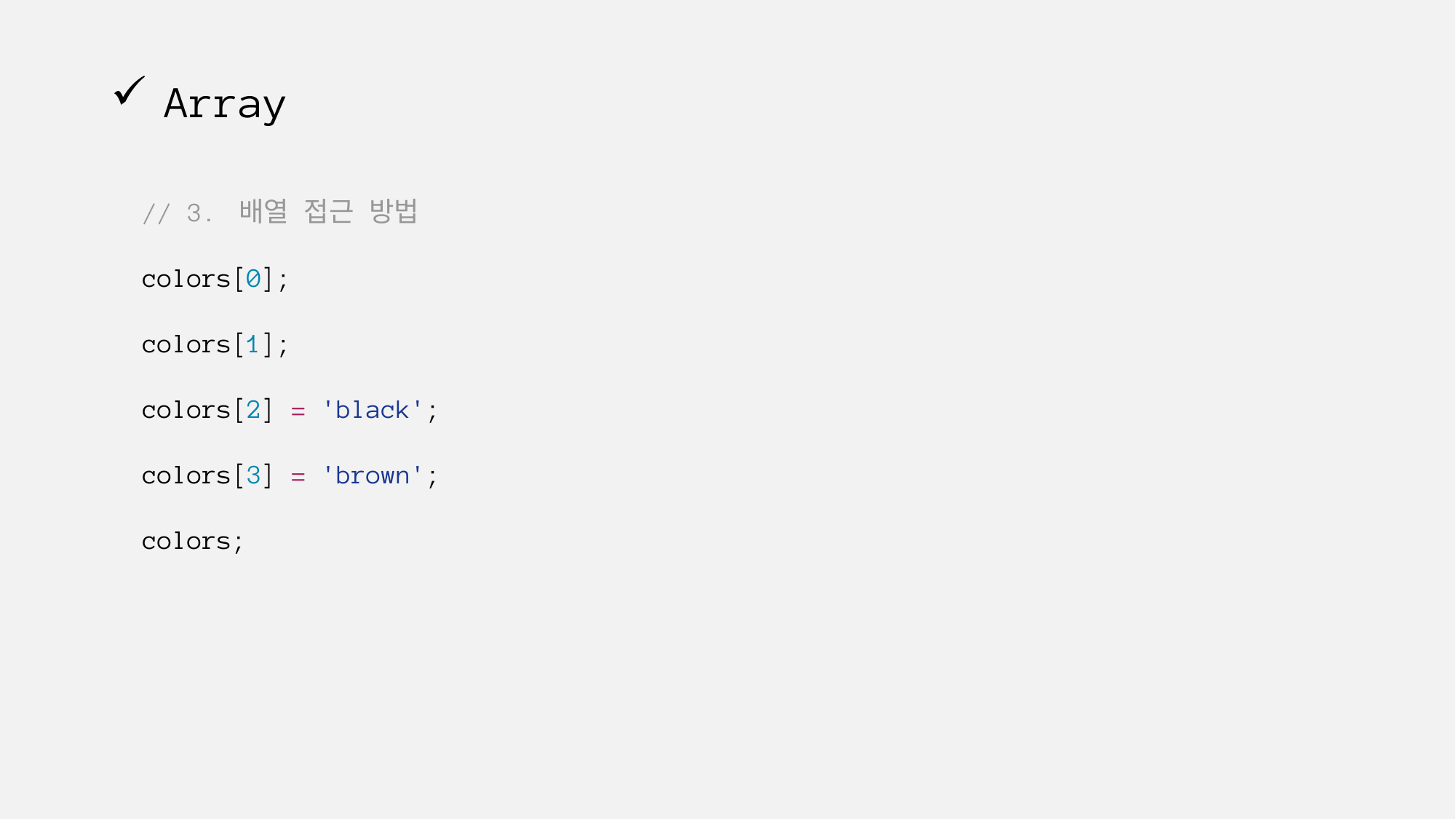

# Array
// 3. 배열 접근 방법

colors[0];

colors[1];

colors[2] = 'black';

colors[3] = 'brown';

colors;